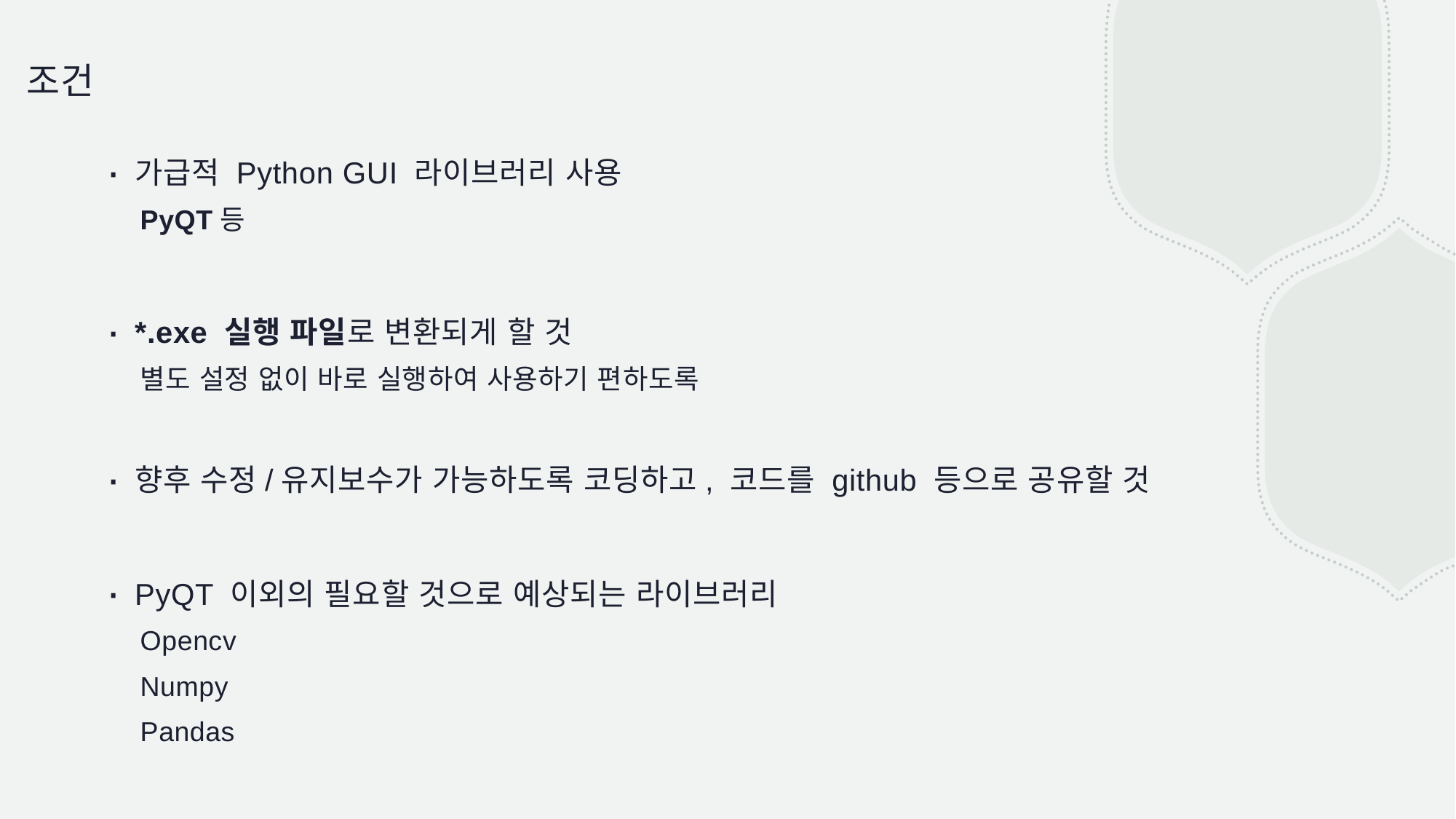

# 조건
가급적 Python GUI 라이브러리 사용
PyQT등

*.exe 실행 파일로 변환되게 할 것
별도 설정 없이 바로 실행하여 사용하기 편하도록

향후 수정/유지보수가 가능하도록 코딩하고, 코드를 github 등으로 공유할 것

PyQT 이외의 필요할 것으로 예상되는 라이브러리
Opencv
Numpy
Pandas